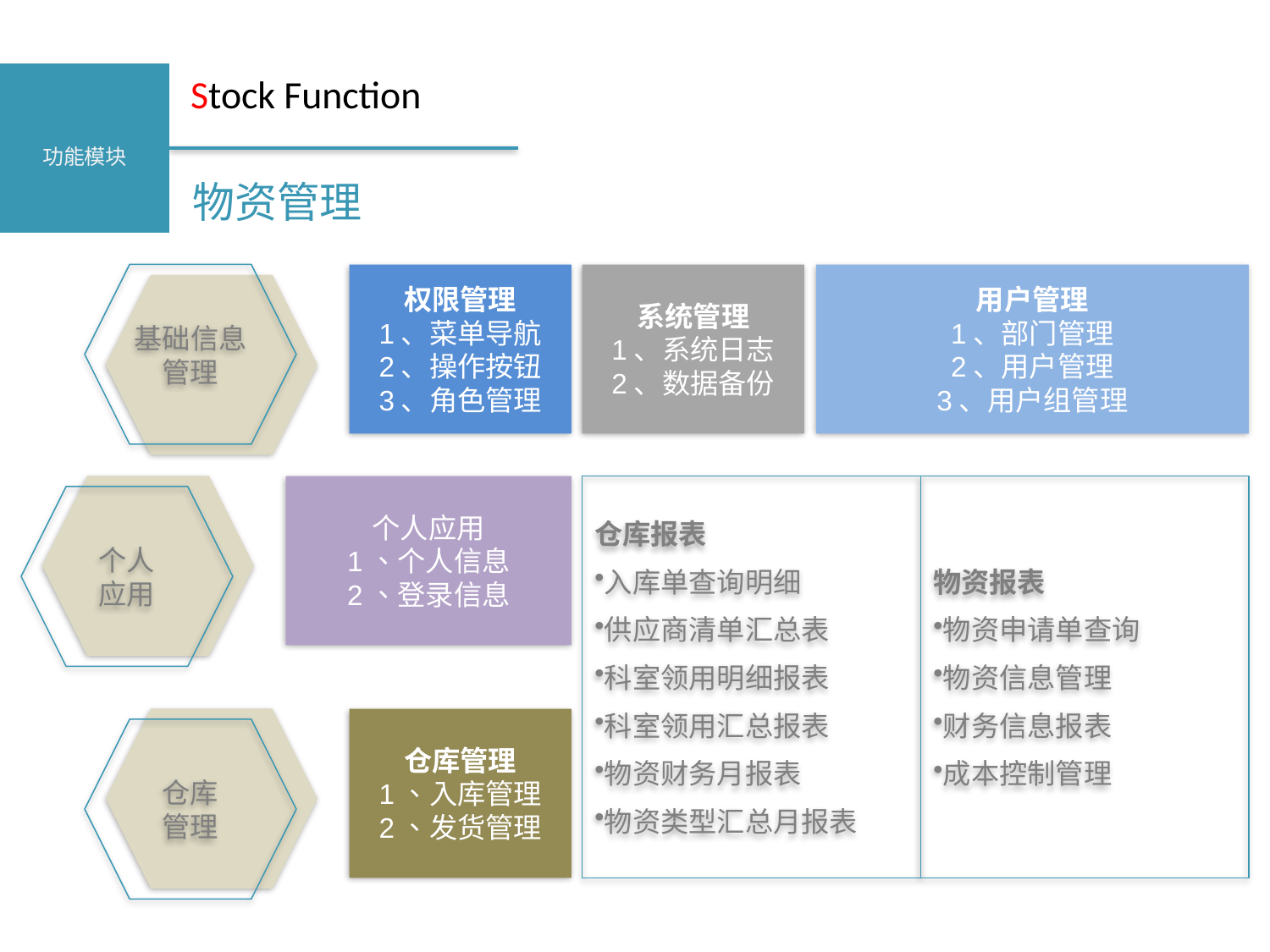

Stock Function
功能模块
物资管理
基础信息管理
权限管理
1、菜单导航
2、操作按钮
3、角色管理
系统管理
1、系统日志
2、数据备份
用户管理
1、部门管理
2、用户管理
3、用户组管理

个人应用
1、个人信息
2、登录信息
仓库报表
入库单查询明细
供应商清单汇总表
科室领用明细报表
科室领用汇总报表
物资财务月报表
物资类型汇总月报表
物资报表
物资申请单查询
物资信息管理
财务信息报表
成本控制管理
个人
应用

仓库管理
1、入库管理
2、发货管理
仓库
管理